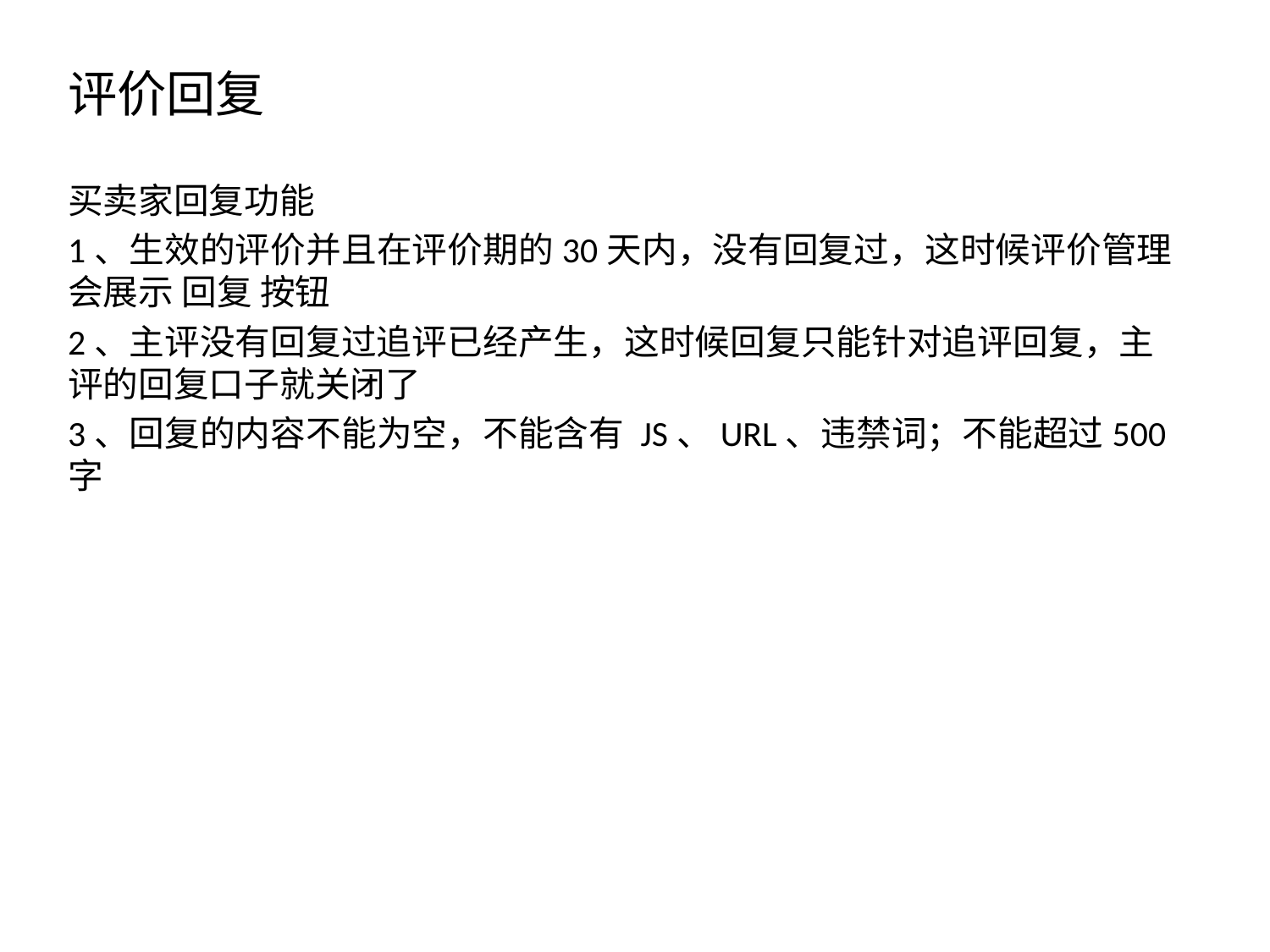

评价回复

买卖家回复功能
1、生效的评价并且在评价期的30天内，没有回复过，这时候评价管理会展示 回复 按钮
2、主评没有回复过追评已经产生，这时候回复只能针对追评回复，主评的回复口子就关闭了
3、回复的内容不能为空，不能含有 JS、URL、违禁词；不能超过500字